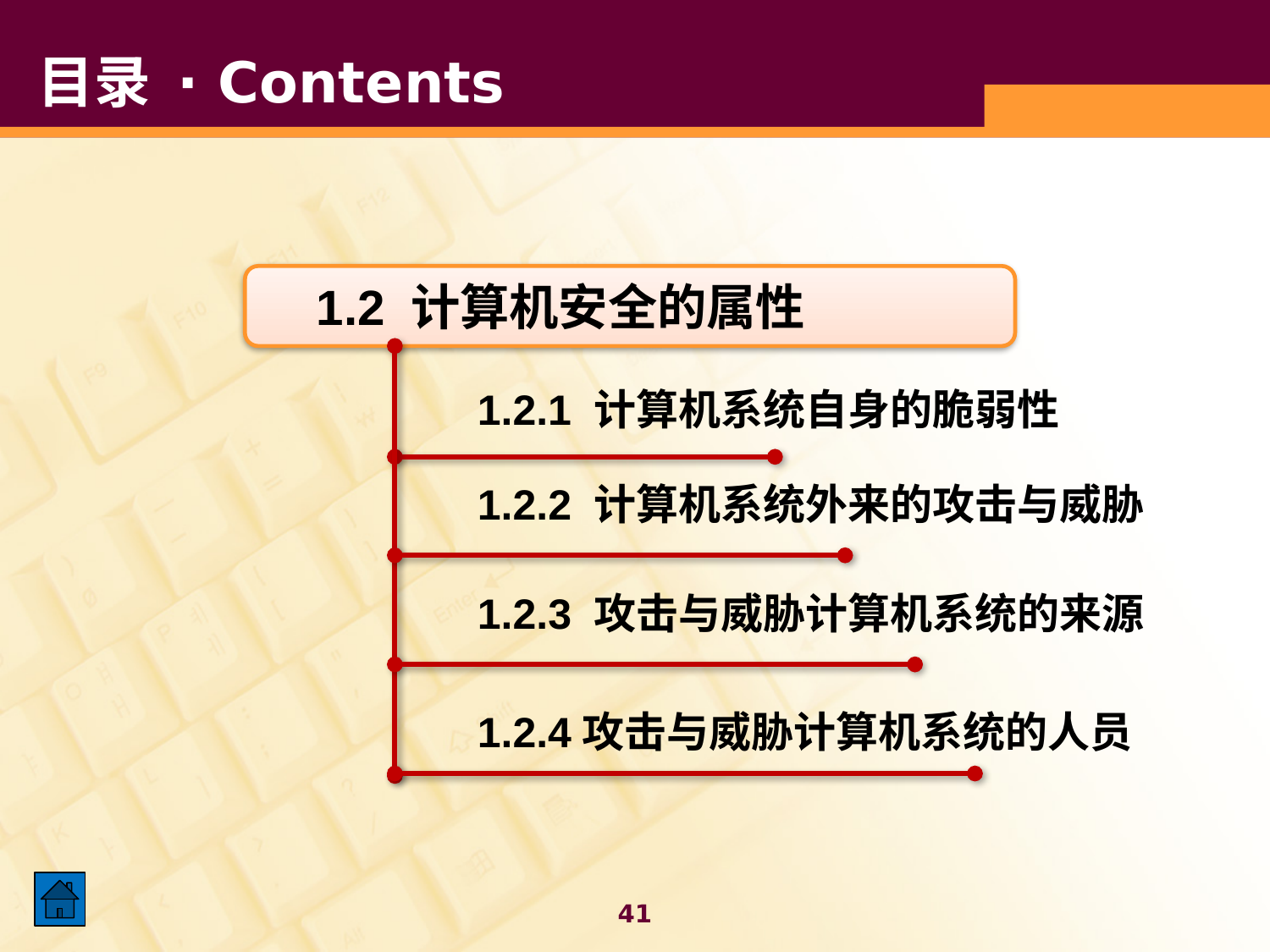

目录 · Contents

    1.2 计算机安全的属性
1.2.1 计算机系统自身的脆弱性
1.2.2 计算机系统外来的攻击与威胁
1.2.3 攻击与威胁计算机系统的来源
1.2.4攻击与威胁计算机系统的人员